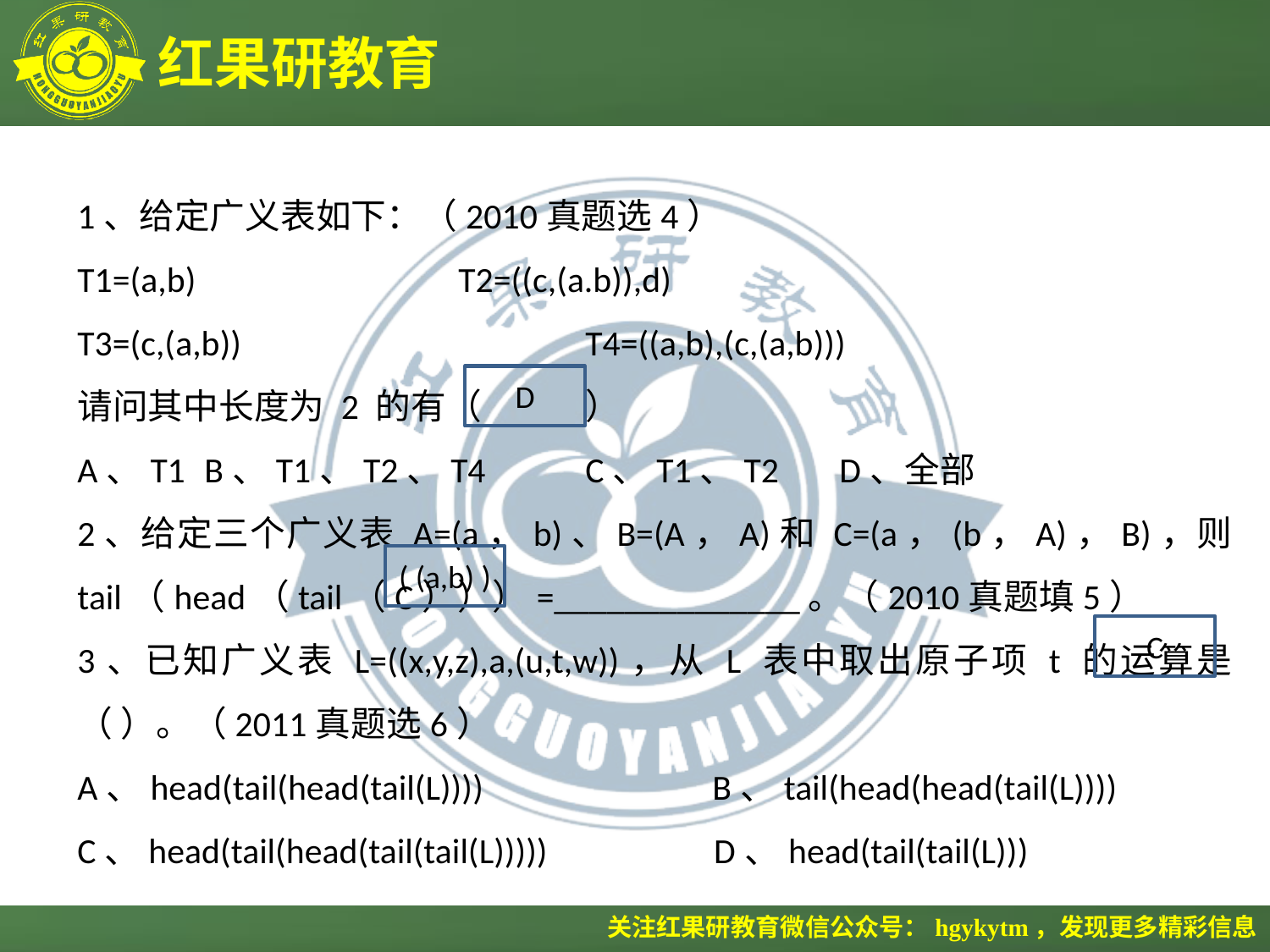

1、给定广义表如下：（2010真题选4）
T1=(a,b)			T2=((c,(a.b)),d)
T3=(c,(a,b))			T4=((a,b),(c,(a,b)))
请问其中长度为 2 的有（	）
A、T1	B、T1、T2、T4	C、T1、T2	D、全部
2、给定三个广义表 A=(a，b)、B=(A，A)和 C=(a，(b，A)，B)，则 tail（head（tail（C）））=______________。（2010真题填5）
3、已知广义表 L=((x,y,z),a,(u,t,w))，从 L 表中取出原子项 t 的运算是（ ）。（2011真题选6）
A、head(tail(head(tail(L))))		B、tail(head(head(tail(L))))
C、head(tail(head(tail(tail(L)))))	                D、head(tail(tail(L)))
D
( (a,b) )
C